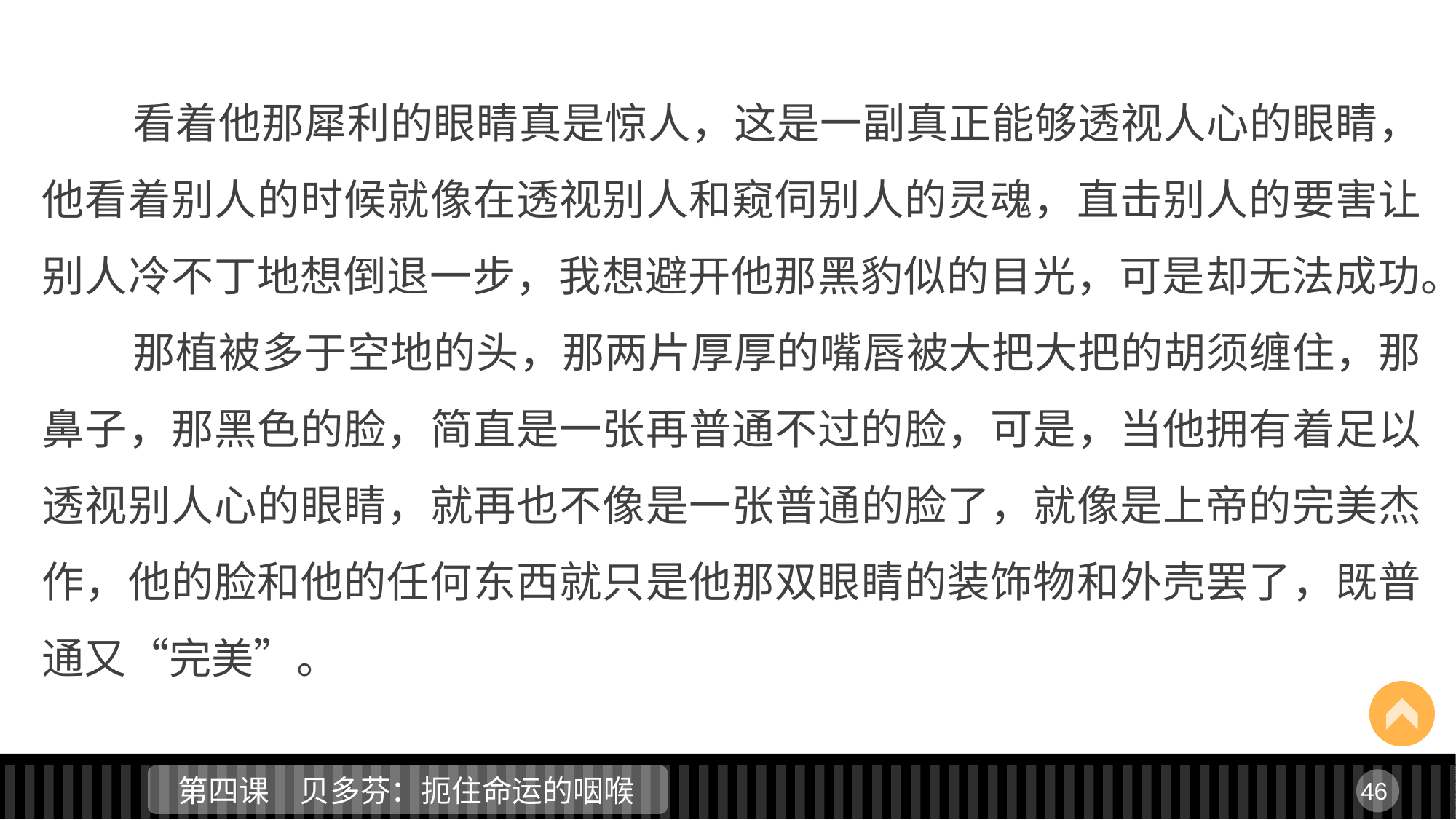

看着他那犀利的眼睛真是惊人，这是一副真正能够透视人心的眼睛，他看着别人的时候就像在透视别人和窥伺别人的灵魂，直击别人的要害让别人冷不丁地想倒退一步，我想避开他那黑豹似的目光，可是却无法成功。
        那植被多于空地的头，那两片厚厚的嘴唇被大把大把的胡须缠住，那鼻子，那黑色的脸，简直是一张再普通不过的脸，可是，当他拥有着足以透视别人心的眼睛，就再也不像是一张普通的脸了，就像是上帝的完美杰作，他的脸和他的任何东西就只是他那双眼睛的装饰物和外壳罢了，既普通又“完美”。